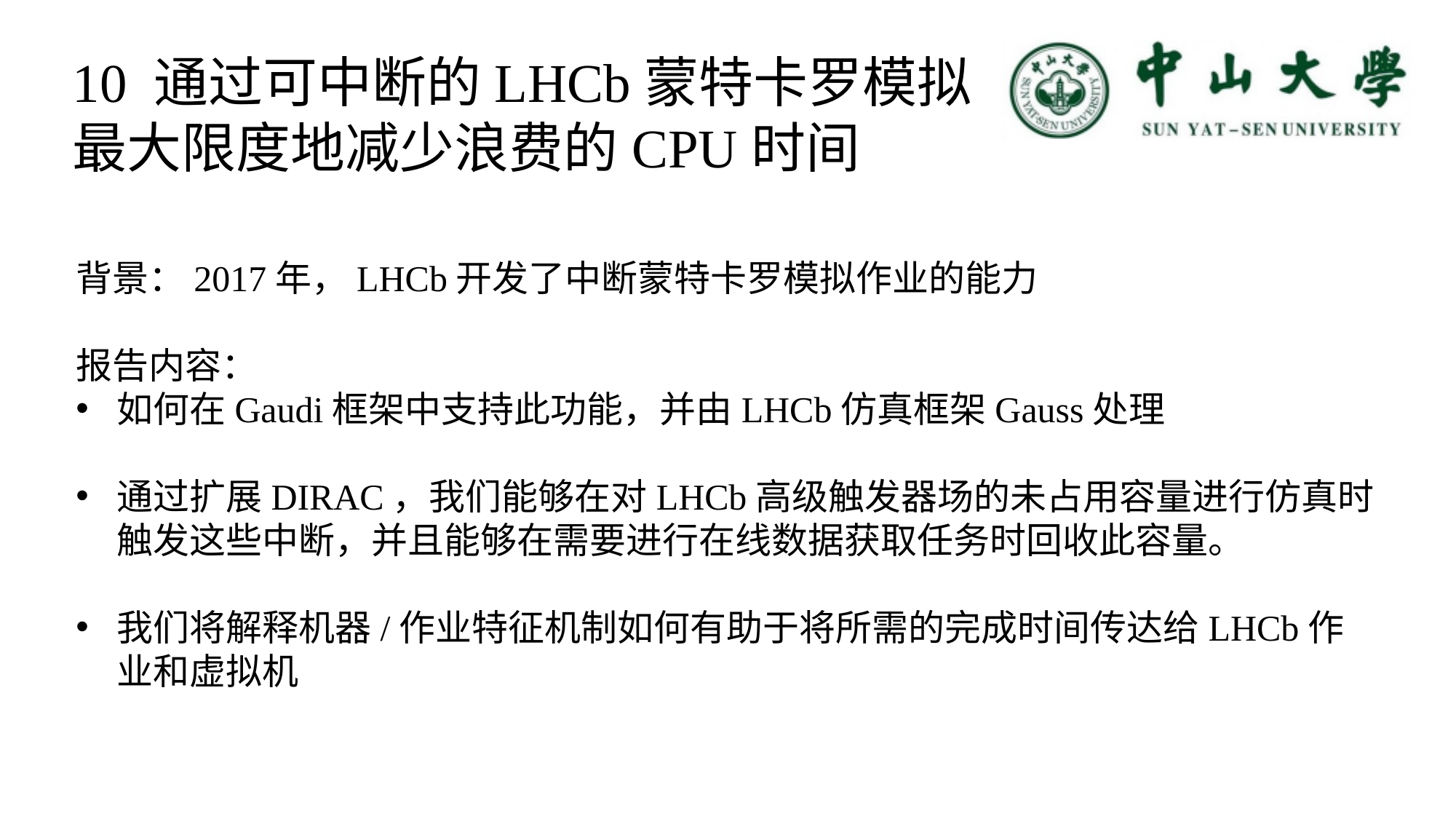

10 通过可中断的LHCb蒙特卡罗模拟
最大限度地减少浪费的CPU时间
背景：2017年，LHCb开发了中断蒙特卡罗模拟作业的能力

报告内容：
如何在Gaudi框架中支持此功能，并由LHCb仿真框架Gauss处理

通过扩展DIRAC，我们能够在对LHCb高级触发器场的未占用容量进行仿真时触发这些中断，并且能够在需要进行在线数据获取任务时回收此容量。

我们将解释机器/作业特征机制如何有助于将所需的完成时间传达给LHCb作业和虚拟机